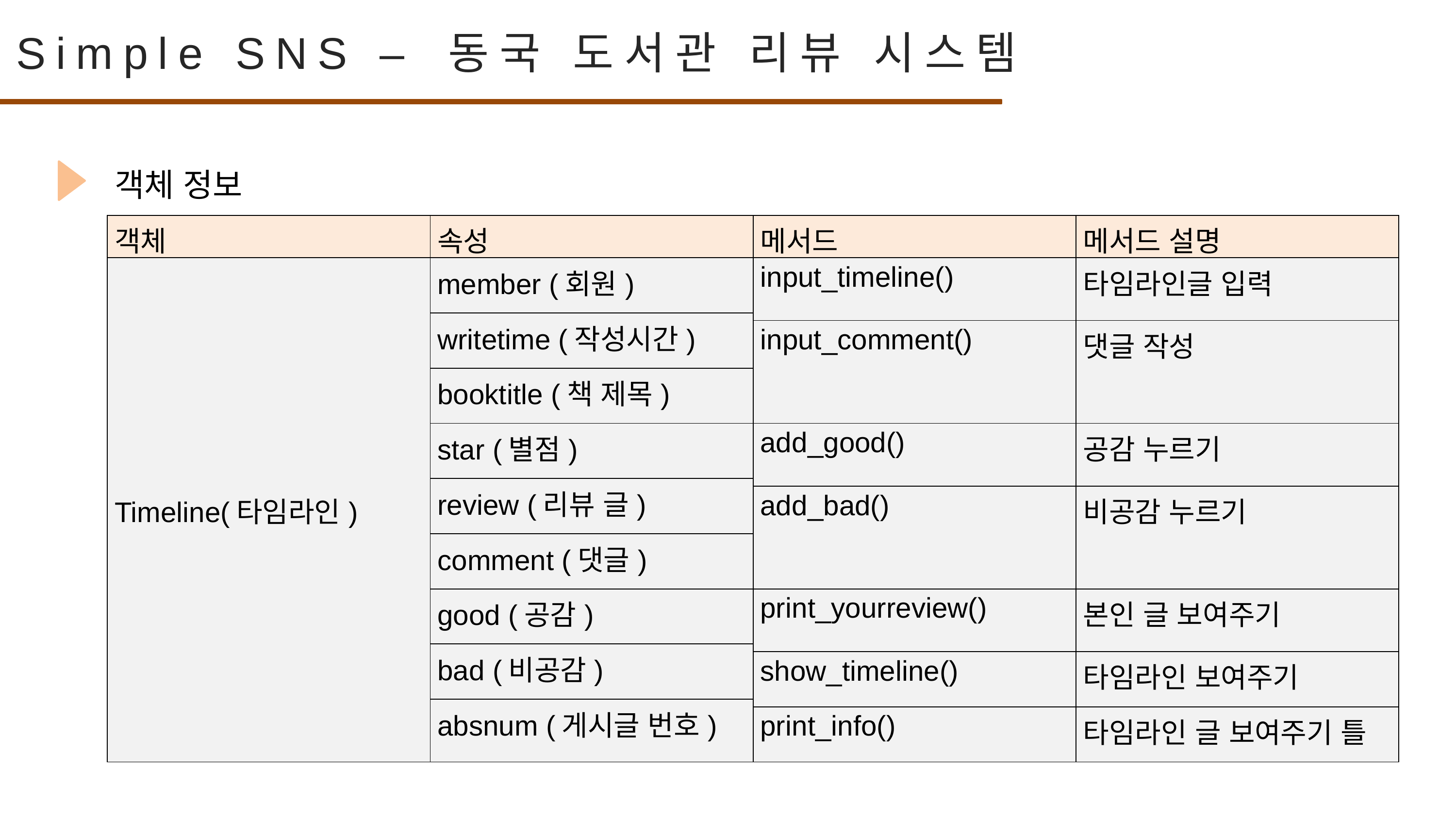

Simple SNS – 동국 도서관 리뷰 시스템

객체 정보

| 객체 | 속성 | 메서드 | 메서드 설명 |
| --- | --- | --- | --- |
| Timeline(타임라인) | member (회원) | input\_timeline() | 타임라인글 입력 |
|  | writetime (작성시간) |  |  |
|  |  | input\_comment() | 댓글 작성 |
|  | booktitle (책 제목) |  |  |
|  | star (별점) | add\_good() | 공감 누르기 |
|  | review (리뷰 글) |  |  |
|  |  | add\_bad() | 비공감 누르기 |
|  | comment (댓글) |  |  |
|  | good (공감) | print\_yourreview() | 본인 글 보여주기 |
|  | bad (비공감) |  |  |
|  |  | show\_timeline() | 타임라인 보여주기 |
|  | absnum (게시글 번호) |  |  |
|  |  | print\_info() | 타임라인 글 보여주기 틀 |